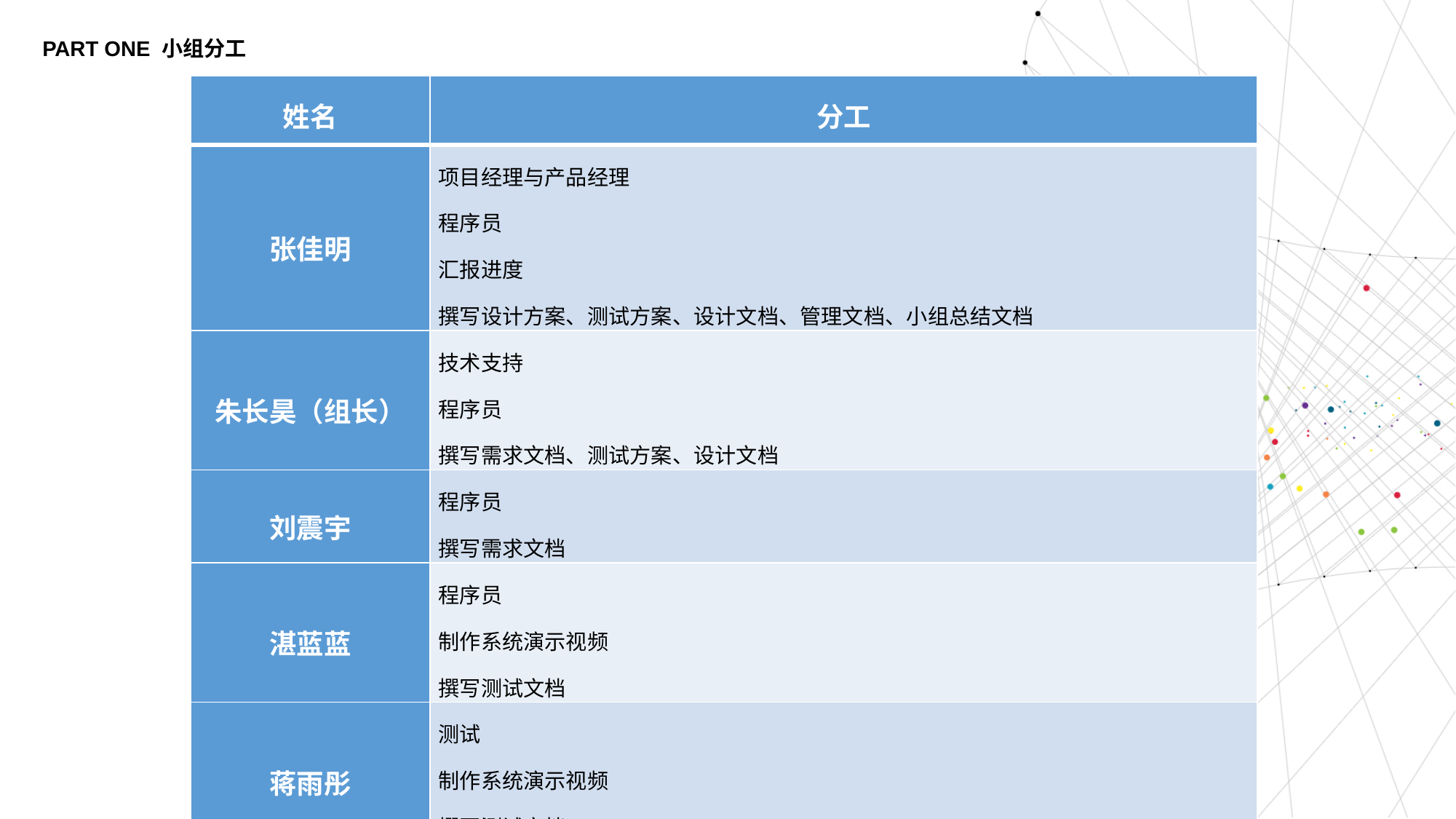

PART ONE 小组分工
| 姓名 | 分工 |
| --- | --- |
| 张佳明 | 项目经理与产品经理 程序员 汇报进度 撰写设计方案、测试方案、设计文档、管理文档、小组总结文档 |
| 朱长昊（组长） | 技术支持 程序员 撰写需求文档、测试方案、设计文档 |
| 刘震宇 | 程序员 撰写需求文档 |
| 湛蓝蓝 | 程序员 制作系统演示视频 撰写测试文档 |
| 蒋雨彤 | 测试 制作系统演示视频 撰写测试文档 |